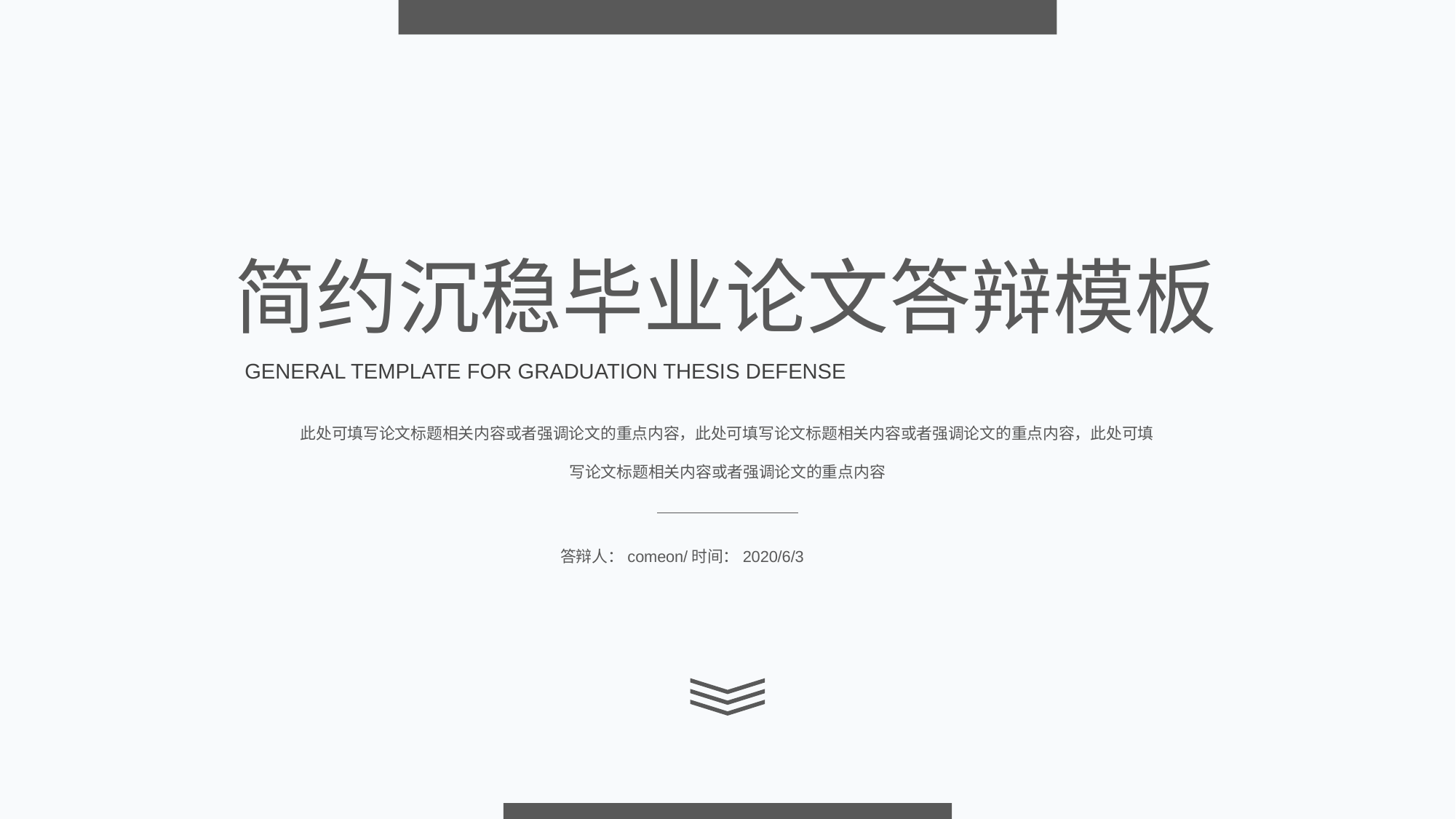

简约沉稳毕业论文答辩模板
GENERAL TEMPLATE FOR GRADUATION THESIS DEFENSE
此处可填写论文标题相关内容或者强调论文的重点内容，此处可填写论文标题相关内容或者强调论文的重点内容，此处可填写论文标题相关内容或者强调论文的重点内容
答辩人：comeon/时间：2020/6/3